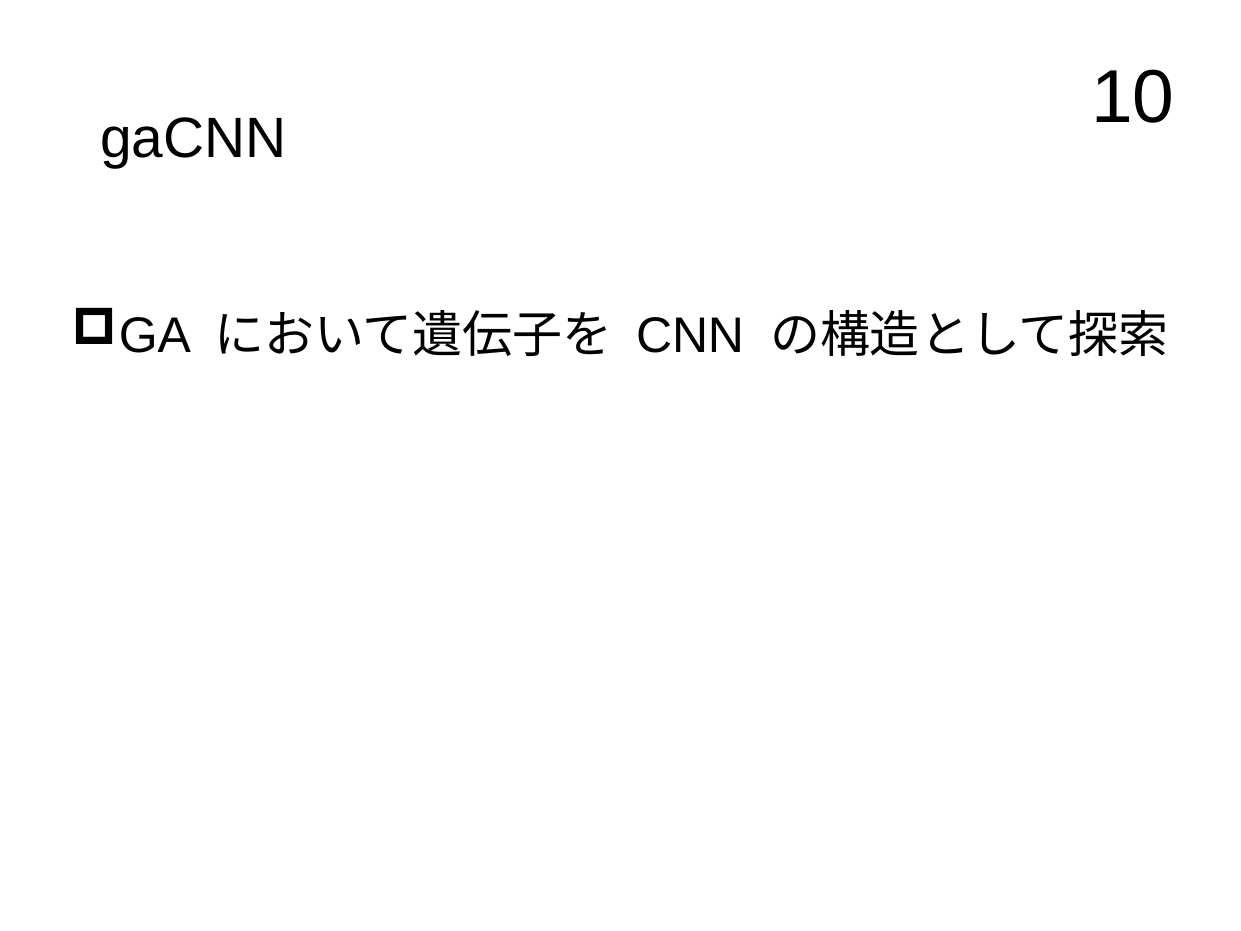

# gaCNN
10
GA において遺伝子を CNN の構造として探索